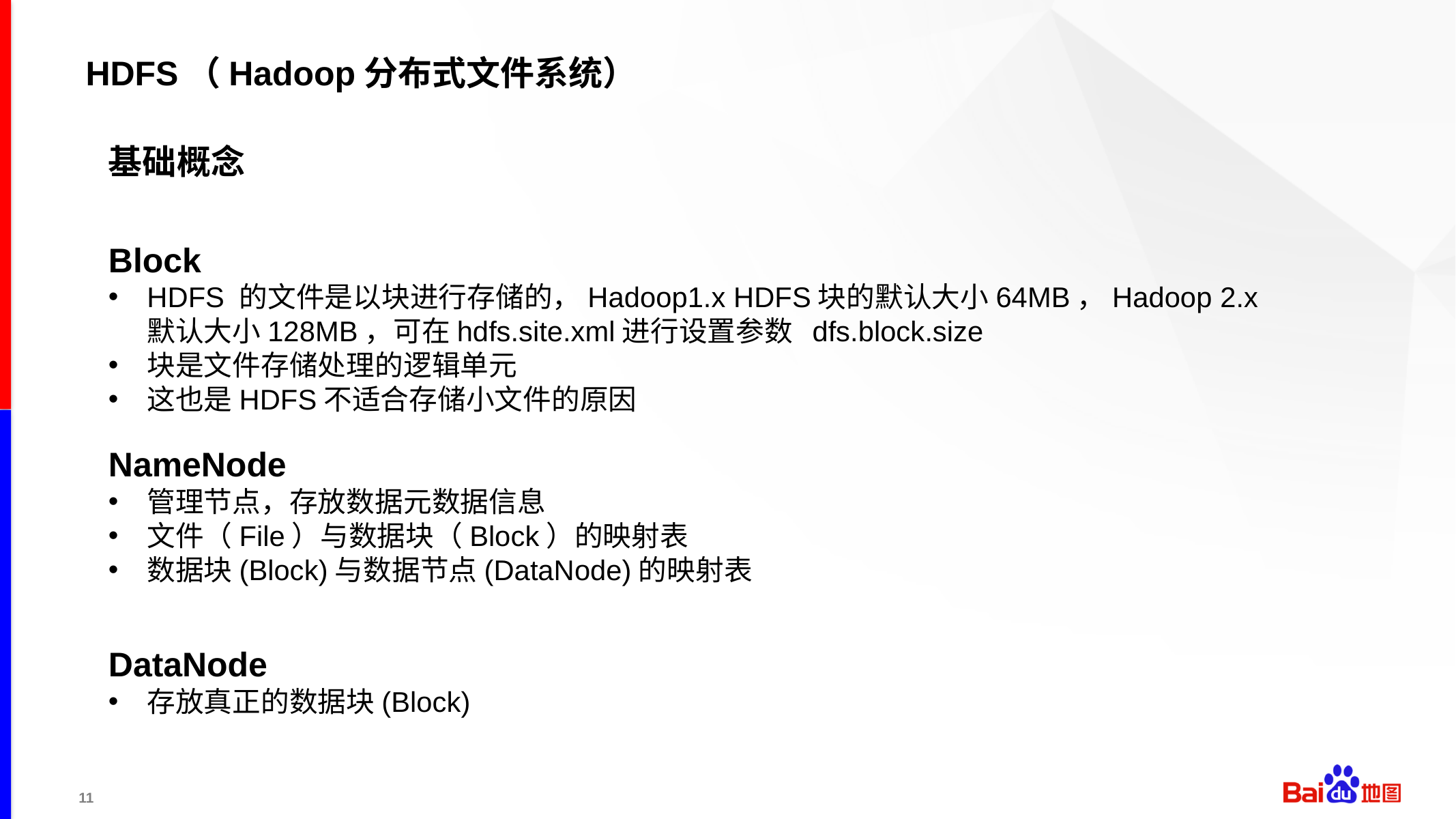

# HDFS（Hadoop分布式文件系统）
基础概念
Block
HDFS 的文件是以块进行存储的，Hadoop1.x HDFS块的默认大小64MB，Hadoop 2.x 默认大小128MB，可在hdfs.site.xml进行设置参数  dfs.block.size
块是文件存储处理的逻辑单元
这也是HDFS不适合存储小文件的原因
NameNode
管理节点，存放数据元数据信息
文件（File）与数据块（Block）的映射表
数据块(Block)与数据节点(DataNode)的映射表
DataNode
存放真正的数据块(Block)